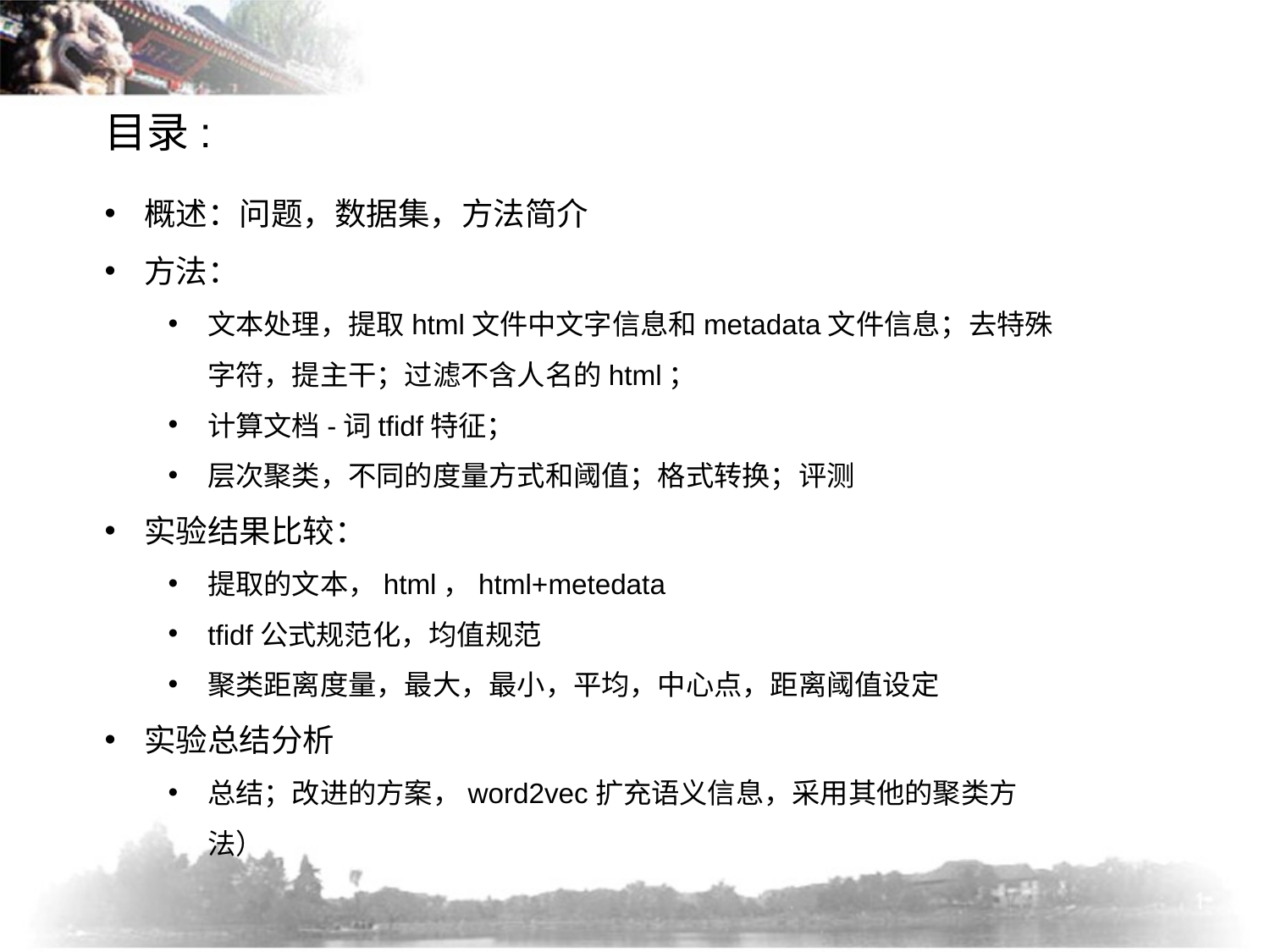

# 目录:
概述：问题，数据集，方法简介
方法：
文本处理，提取html文件中文字信息和metadata文件信息；去特殊字符，提主干；过滤不含人名的html；
计算文档-词tfidf特征；
层次聚类，不同的度量方式和阈值；格式转换；评测
实验结果比较：
提取的文本，html，html+metedata
tfidf公式规范化，均值规范
聚类距离度量，最大，最小，平均，中心点，距离阈值设定
实验总结分析
总结；改进的方案，word2vec扩充语义信息，采用其他的聚类方法）